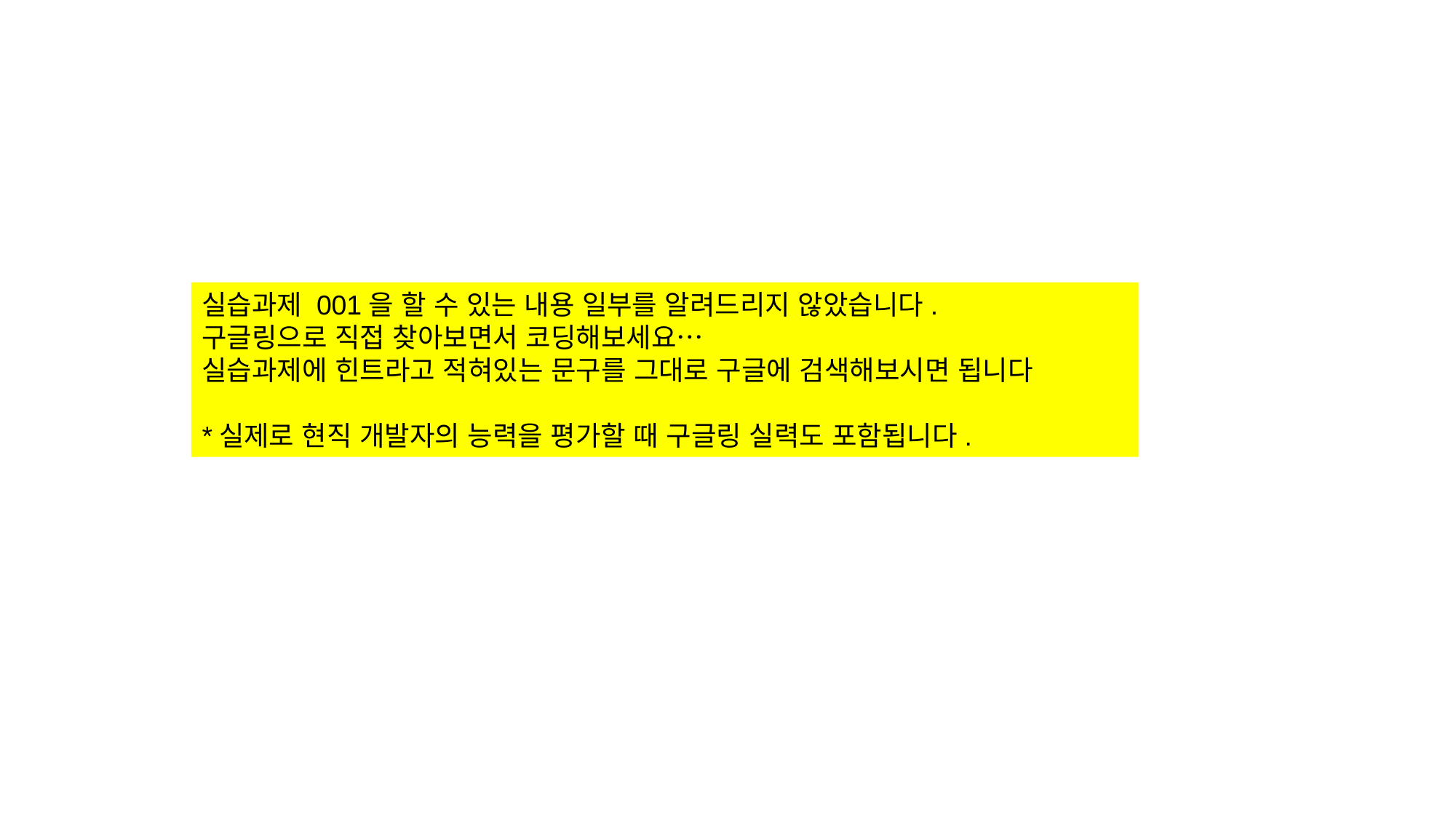

실습과제 001을 할 수 있는 내용 일부를 알려드리지 않았습니다.
구글링으로 직접 찾아보면서 코딩해보세요…
실습과제에 힌트라고 적혀있는 문구를 그대로 구글에 검색해보시면 됩니다

*실제로 현직 개발자의 능력을 평가할 때 구글링 실력도 포함됩니다.